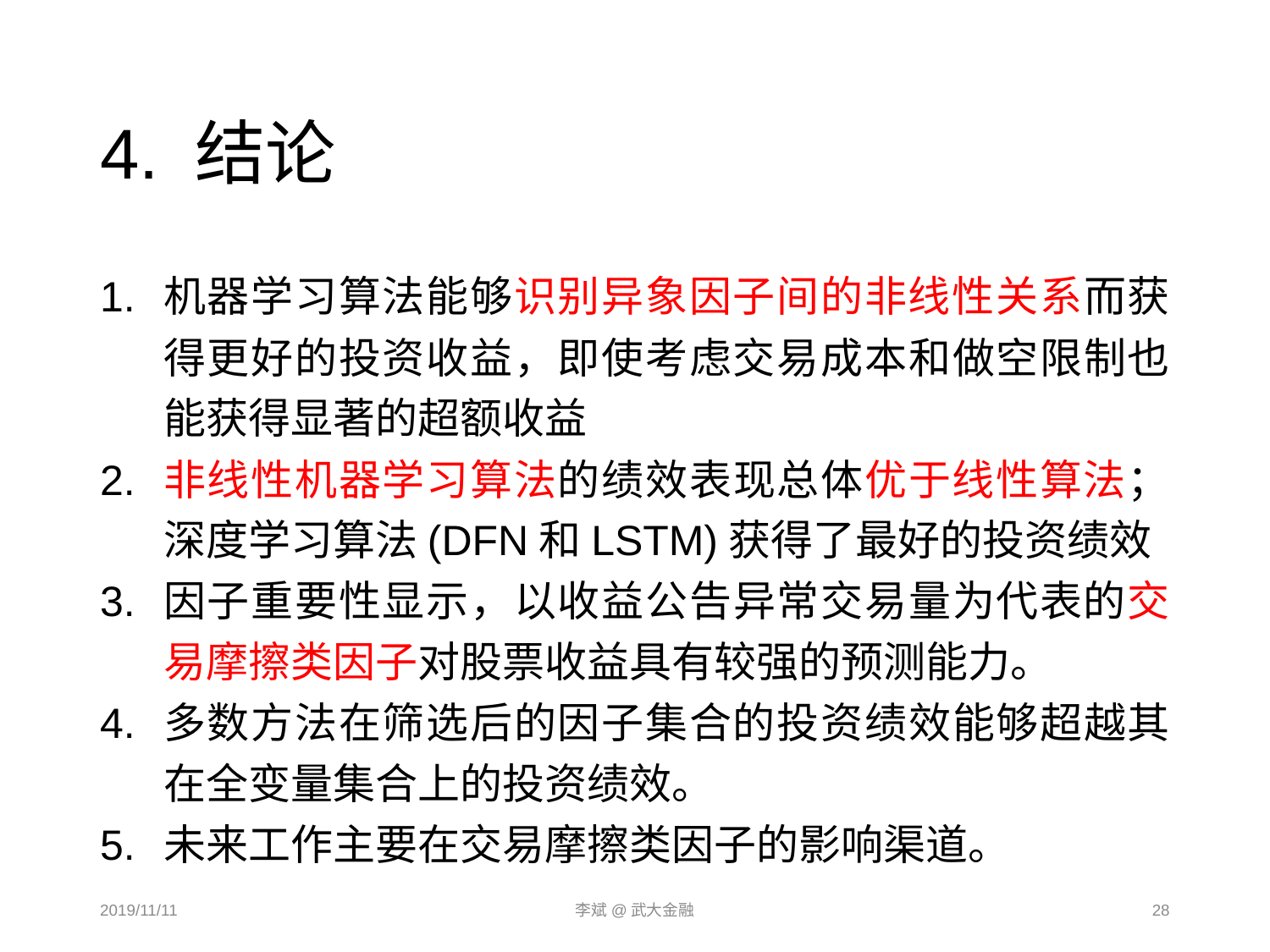

# 4. 结论
机器学习算法能够识别异象因子间的非线性关系而获得更好的投资收益，即使考虑交易成本和做空限制也能获得显著的超额收益
非线性机器学习算法的绩效表现总体优于线性算法；深度学习算法(DFN和LSTM)获得了最好的投资绩效
因子重要性显示，以收益公告异常交易量为代表的交易摩擦类因子对股票收益具有较强的预测能力。
多数方法在筛选后的因子集合的投资绩效能够超越其在全变量集合上的投资绩效。
未来工作主要在交易摩擦类因子的影响渠道。

2019/11/11
李斌@武大金融
28